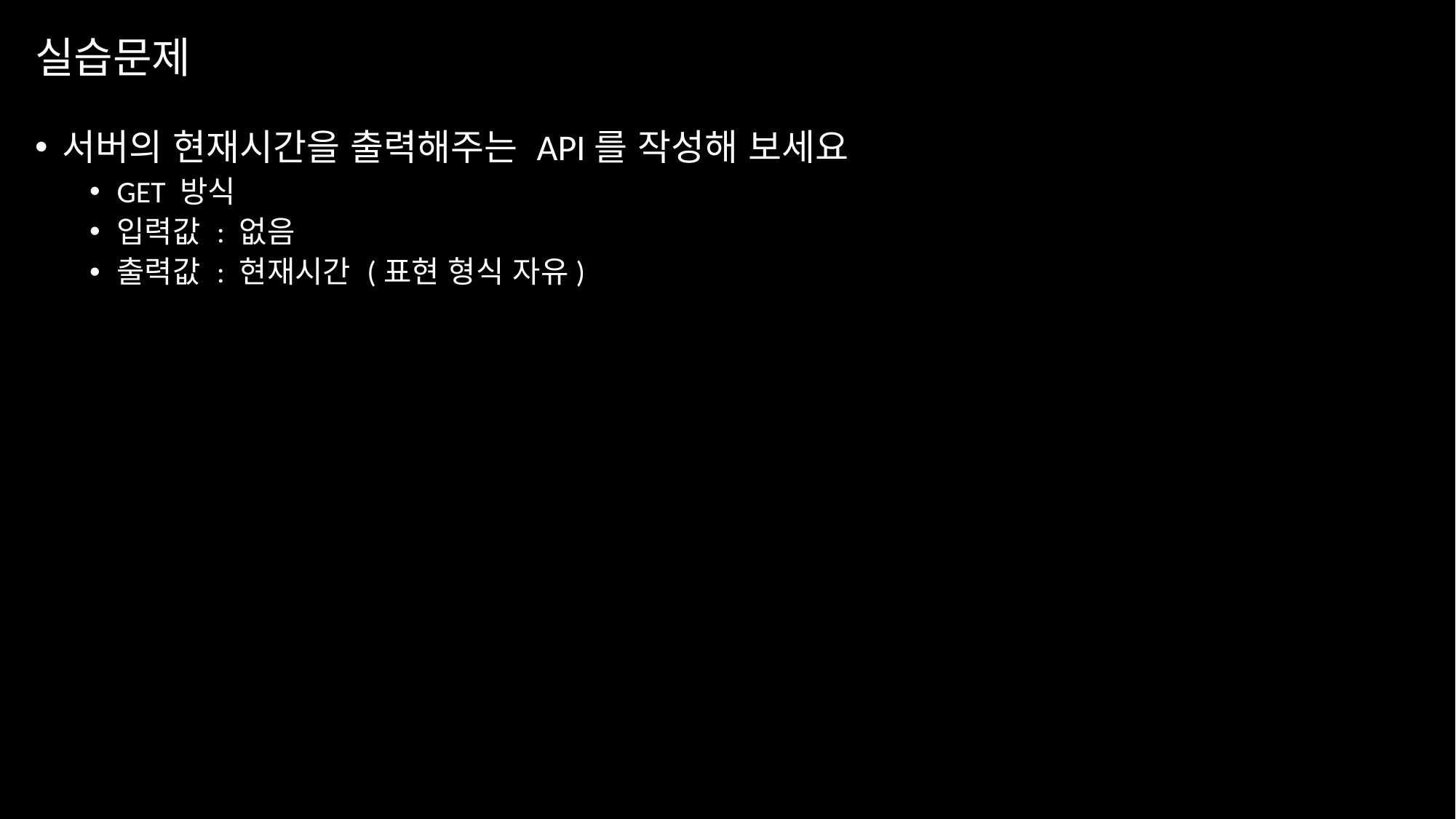

# 실습문제
서버의 현재시간을 출력해주는 API를 작성해 보세요
GET 방식
입력값 : 없음
출력값 : 현재시간 (표현 형식 자유)